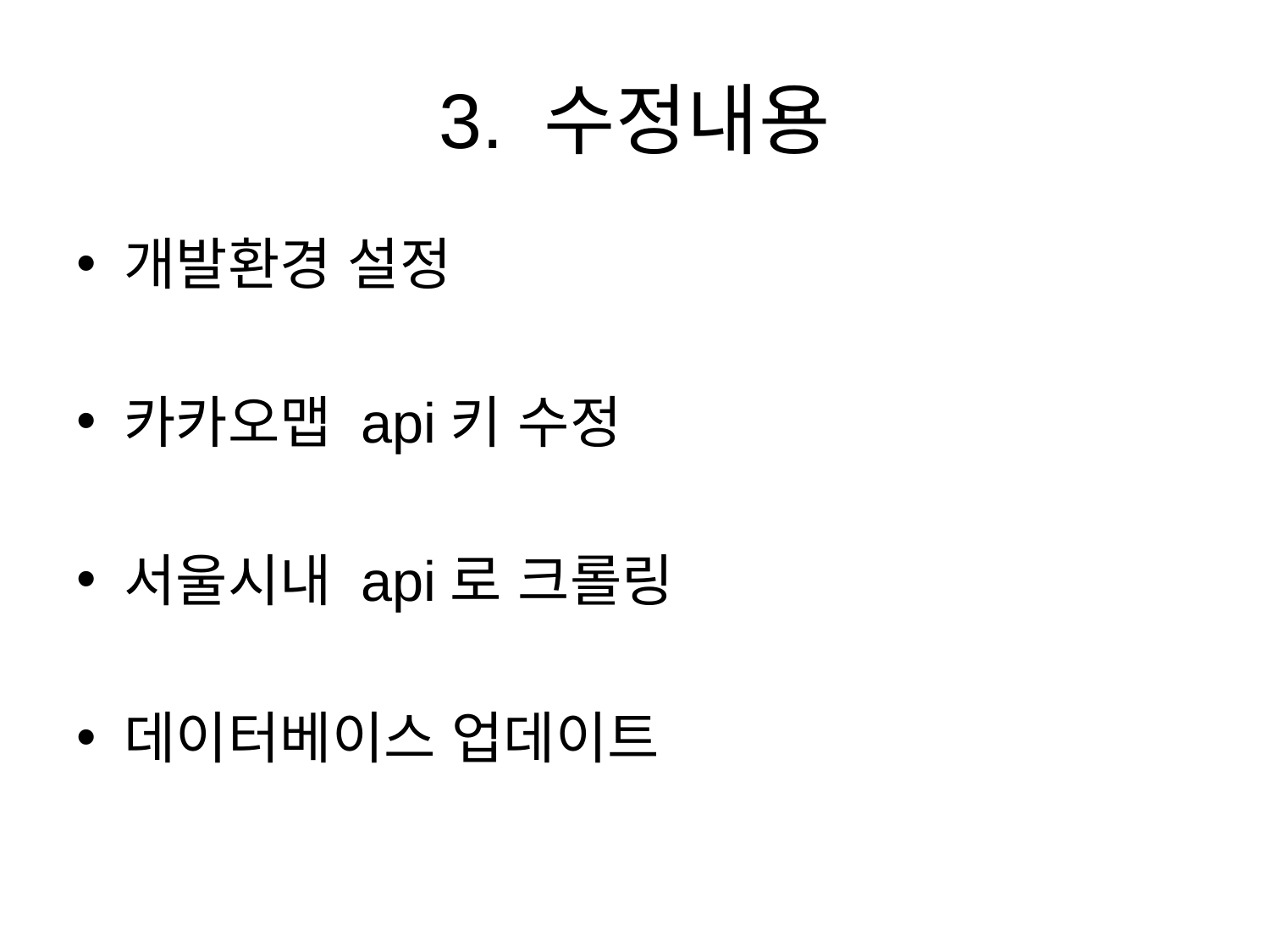

# 3. 수정내용
개발환경 설정

카카오맵 api키 수정

서울시내 api로 크롤링

데이터베이스 업데이트